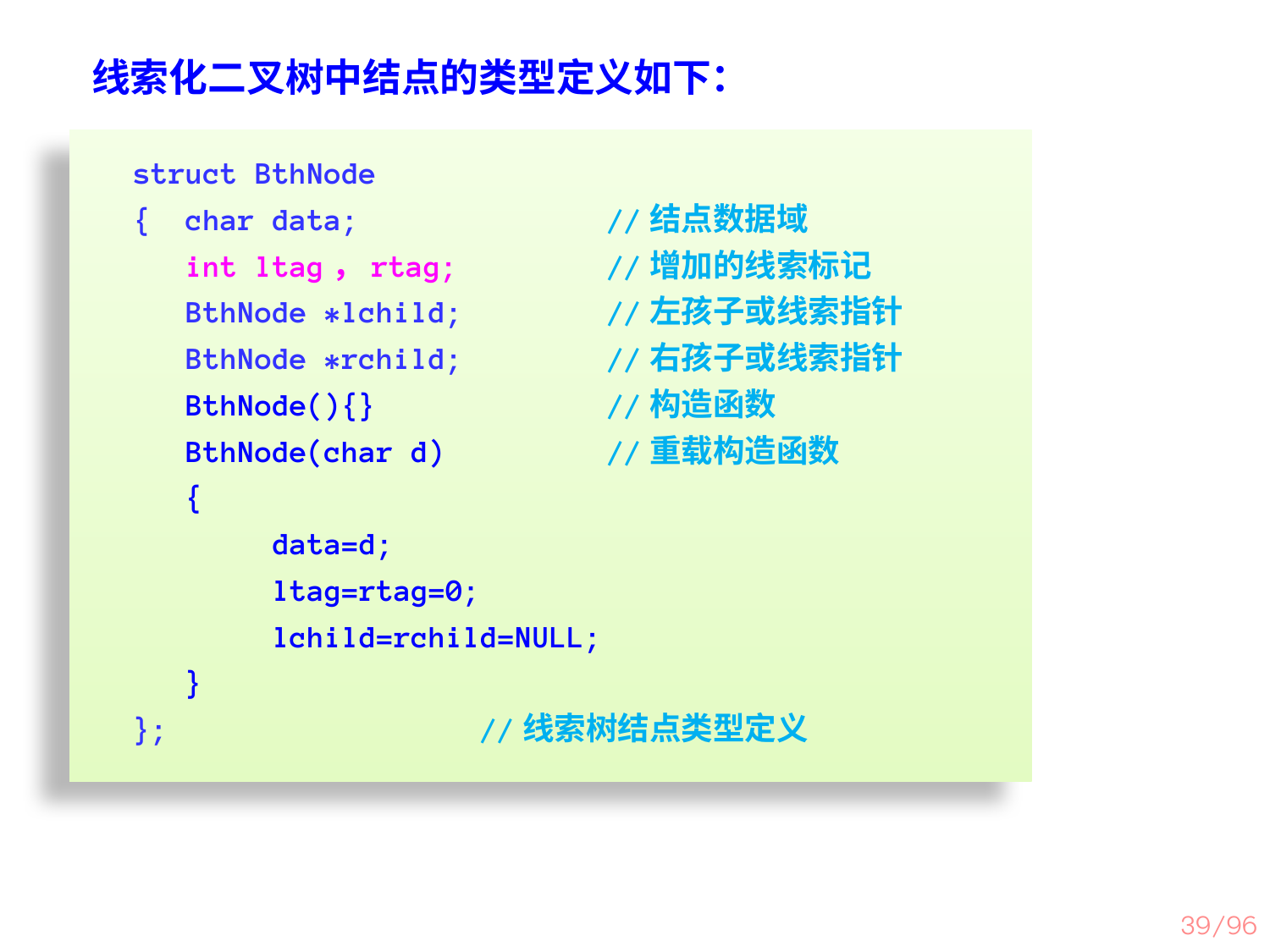

线索化二叉树中结点的类型定义如下：
  struct BthNode
  {  char data;		//结点数据域
     int ltag，rtag;      	//增加的线索标记
     BthNode *lchild;		//左孩子或线索指针
     BthNode *rchild;		//右孩子或线索指针
     BthNode(){} 		//构造函数
     BthNode(char d)		//重载构造函数
     {
          data=d;
          ltag=rtag=0;
          lchild=rchild=NULL;
     }
  };		　　　	//线索树结点类型定义
39/96